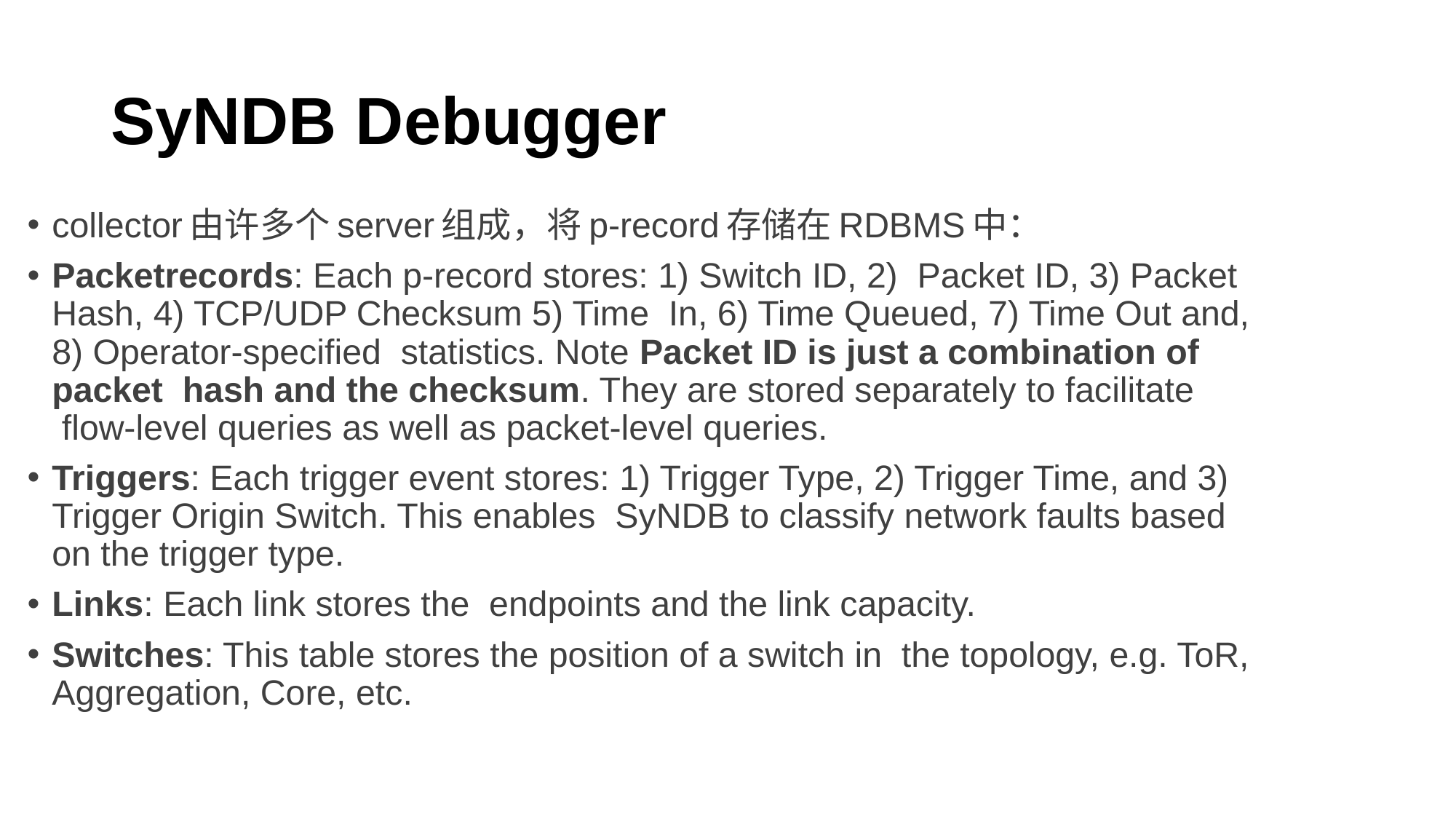

# SyNDB Debugger
collector由许多个server组成，将p-record存储在RDBMS中：
Packetrecords: Each p-record stores: 1) Switch ID, 2)  Packet ID, 3) Packet Hash, 4) TCP/UDP Checksum 5) Time  In, 6) Time Queued, 7) Time Out and, 8) Operator-specified  statistics. Note Packet ID is just a combination of packet  hash and the checksum. They are stored separately to facilitate  flow-level queries as well as packet-level queries.
Triggers: Each trigger event stores: 1) Trigger Type, 2) Trigger Time, and 3) Trigger Origin Switch. This enables  SyNDB to classify network faults based on the trigger type.
Links: Each link stores the  endpoints and the link capacity.
Switches: This table stores the position of a switch in  the topology, e.g. ToR, Aggregation, Core, etc.